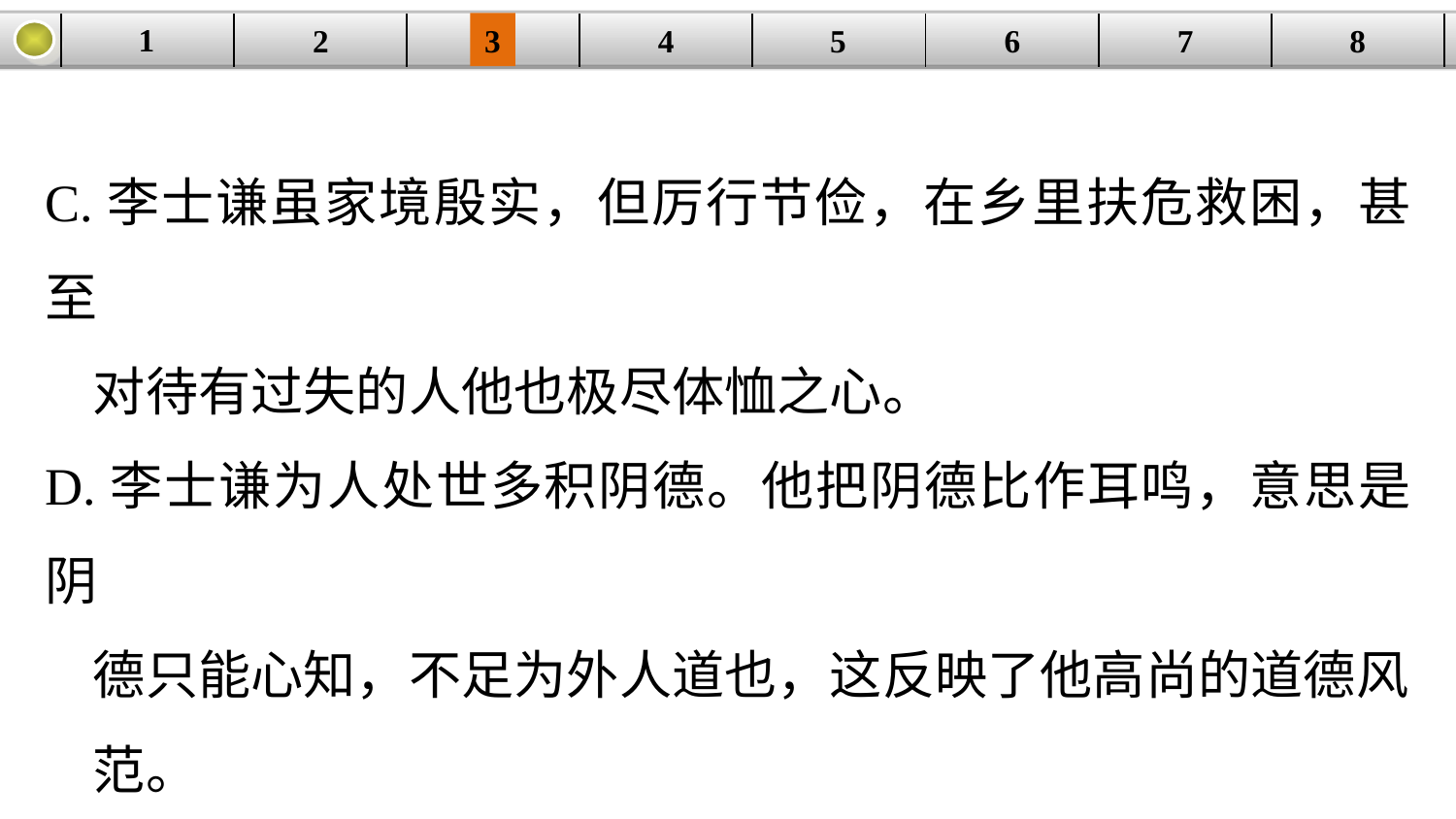

1
3
4
5
6
8
2
|  |  |  |  |  |  |  |  |
| --- | --- | --- | --- | --- | --- | --- | --- |
7

C.李士谦虽家境殷实，但厉行节俭，在乡里扶危救困，甚至
   对待有过失的人他也极尽体恤之心。
D.李士谦为人处世多积阴德。他把阴德比作耳鸣，意思是阴
   德只能心知，不足为外人道也，这反映了他高尚的道德风
   范。